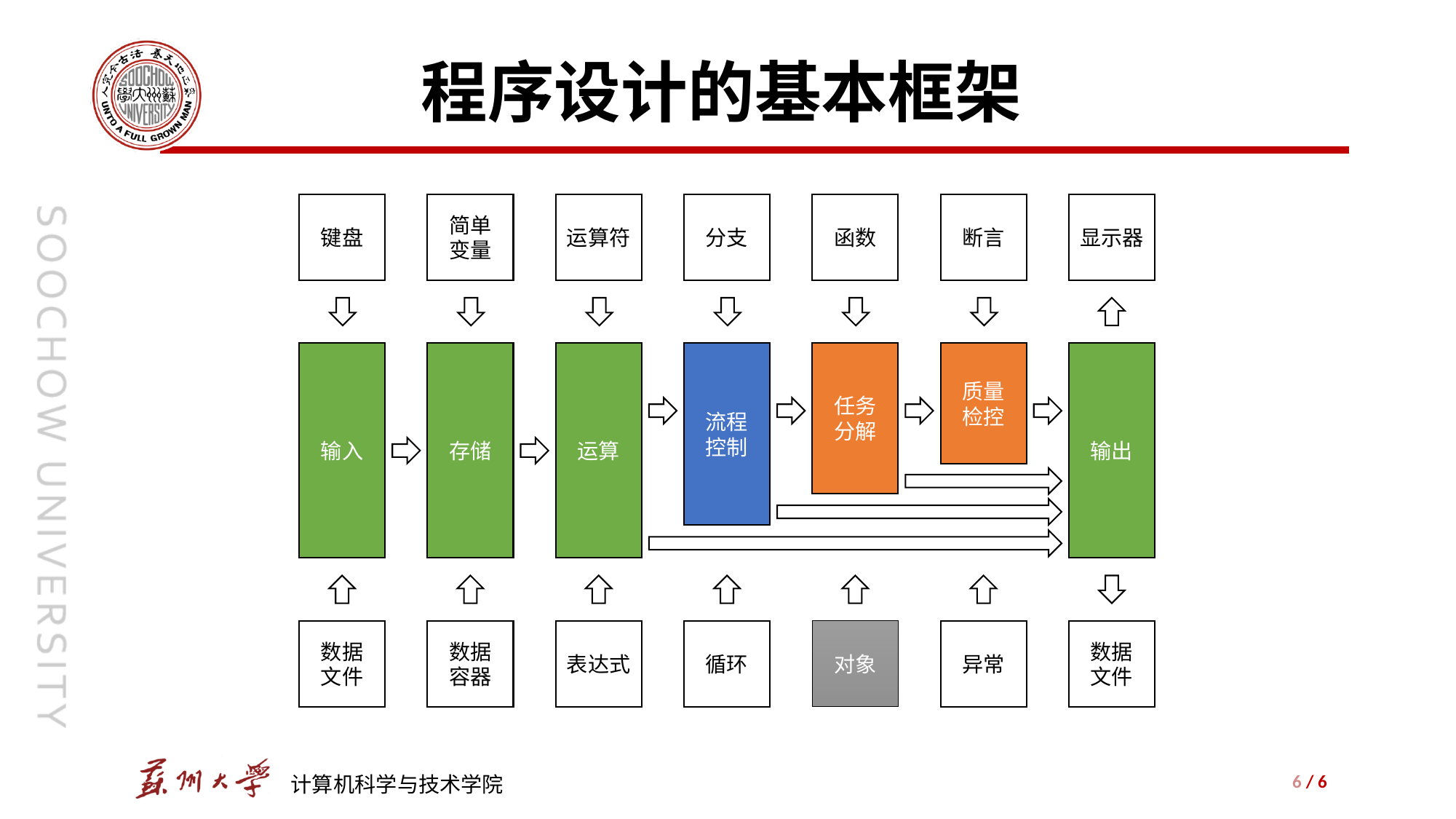

# 程序设计的基本框架
键盘
简单
变量
运算符
分支
函数
断言
显示器

任务
分解
输出
输入
存储
运算
流程
控制
质量
检控

数据
文件
数据
容器
表达式
循环
对象
异常
数据
文件
6